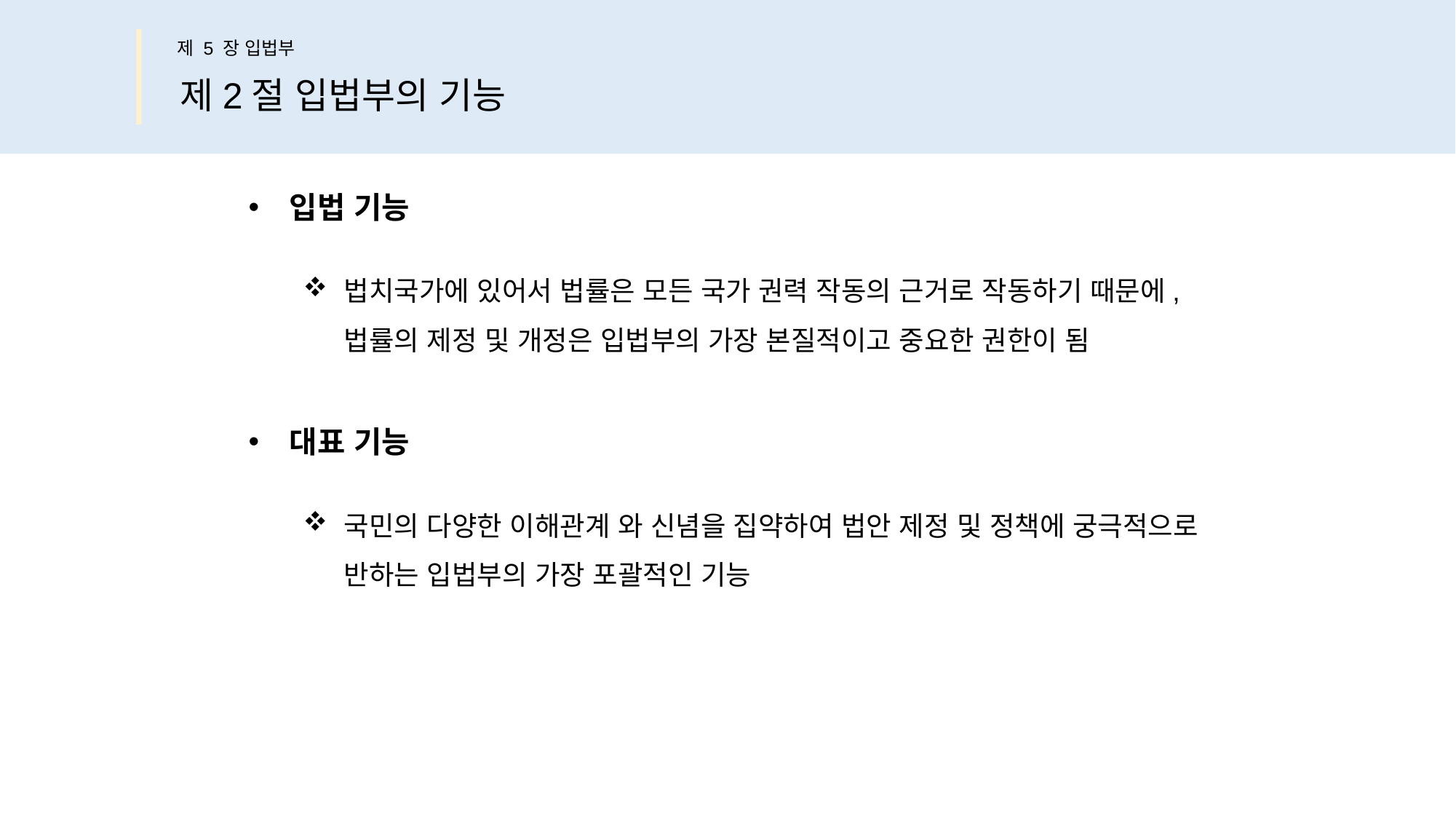

제 5 장 입법부
제2절 입법부의 기능
입법 기능

법치국가에 있어서 법률은 모든 국가 권력 작동의 근거로 작동하기 때문에,
법률의 제정 및 개정은 입법부의 가장 본질적이고 중요한 권한이 됨

대표 기능

국민의 다양한 이해관계 와 신념을 집약하여 법안 제정 및 정책에 궁극적으로
반하는 입법부의 가장 포괄적인 기능